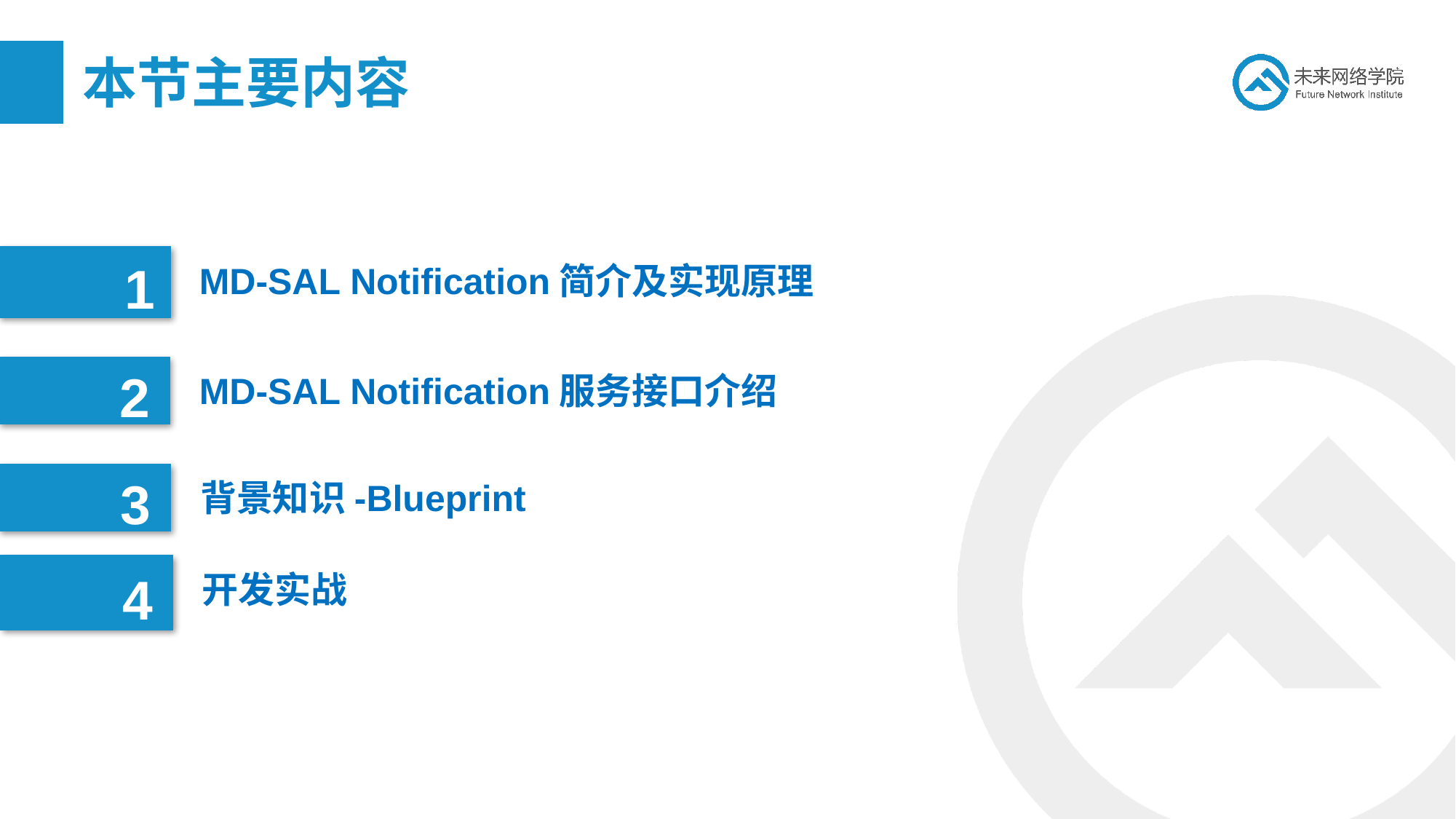

本节主要内容
1

MD-SAL Notification简介及实现原理
2

MD-SAL Notification服务接口介绍
3

背景知识-Blueprint
4

开发实战